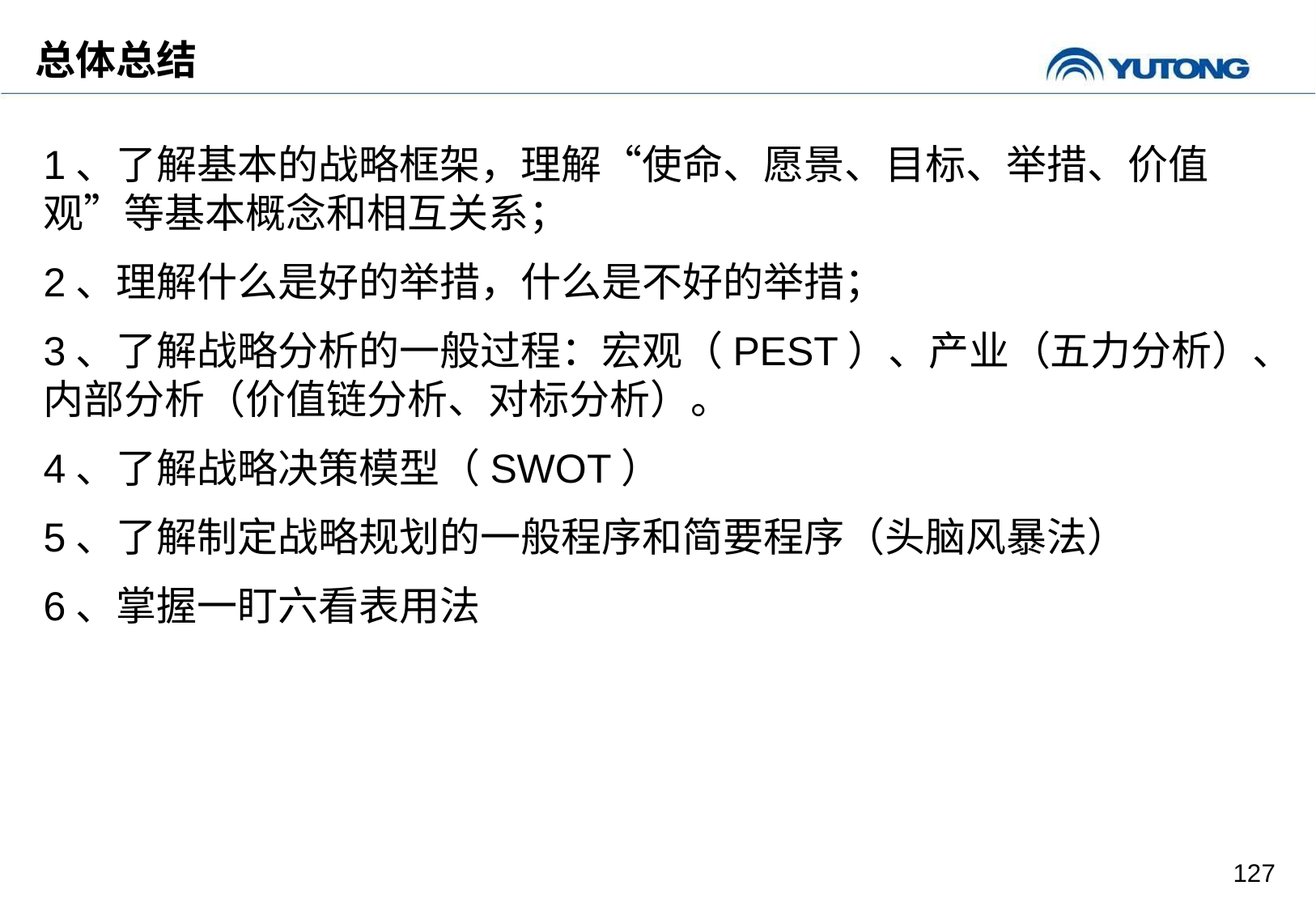

总体总结
1、了解基本的战略框架，理解“使命、愿景、目标、举措、价值观”等基本概念和相互关系；
2、理解什么是好的举措，什么是不好的举措；
3、了解战略分析的一般过程：宏观（PEST）、产业（五力分析）、内部分析（价值链分析、对标分析）。
4、了解战略决策模型（SWOT）
5、了解制定战略规划的一般程序和简要程序（头脑风暴法）
6、掌握一盯六看表用法
127